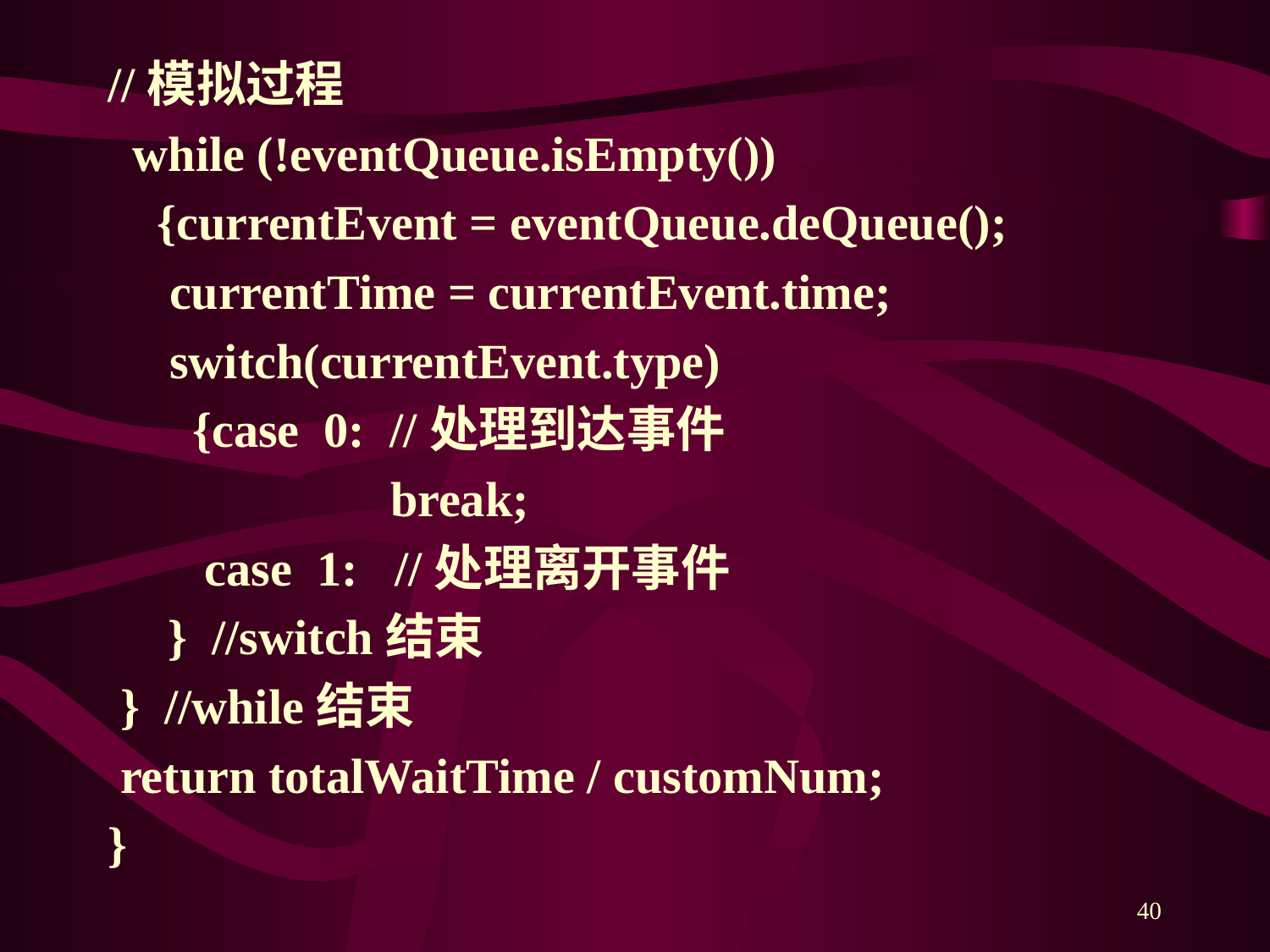

//模拟过程
  while (!eventQueue.isEmpty())
    {currentEvent = eventQueue.deQueue();
     currentTime = currentEvent.time;
     switch(currentEvent.type)
	   {case  0:  //处理到达事件
                       break;
	    case  1:   //处理离开事件
	 }  //switch结束
 }  //while结束
 return totalWaitTime / customNum;
}

40